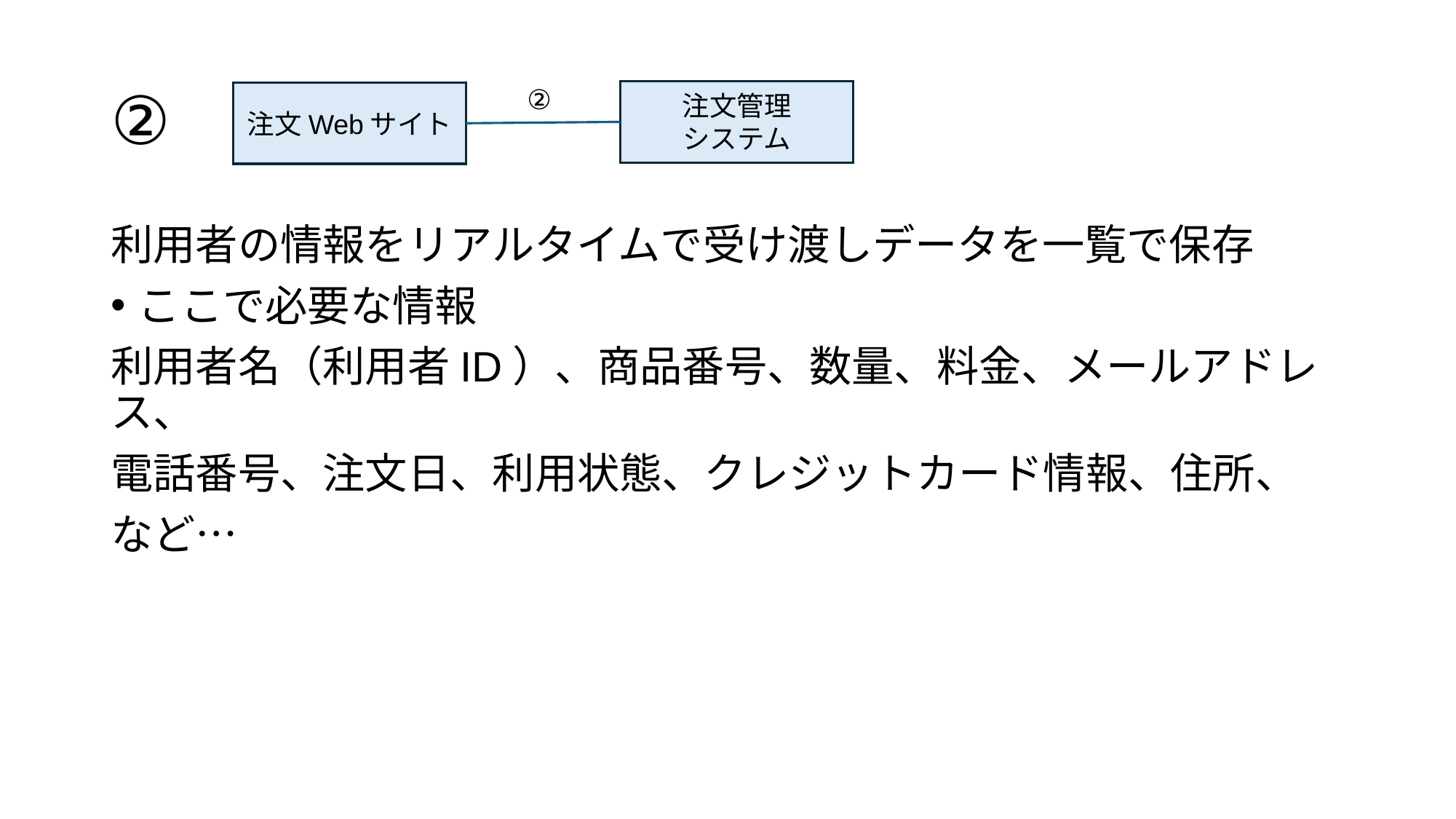

# ②
②
注文管理
システム
注文Webサイト
利用者の情報をリアルタイムで受け渡しデータを一覧で保存
ここで必要な情報
利用者名（利用者ID）、商品番号、数量、料金、メールアドレス、
電話番号、注文日、利用状態、クレジットカード情報、住所、
など…